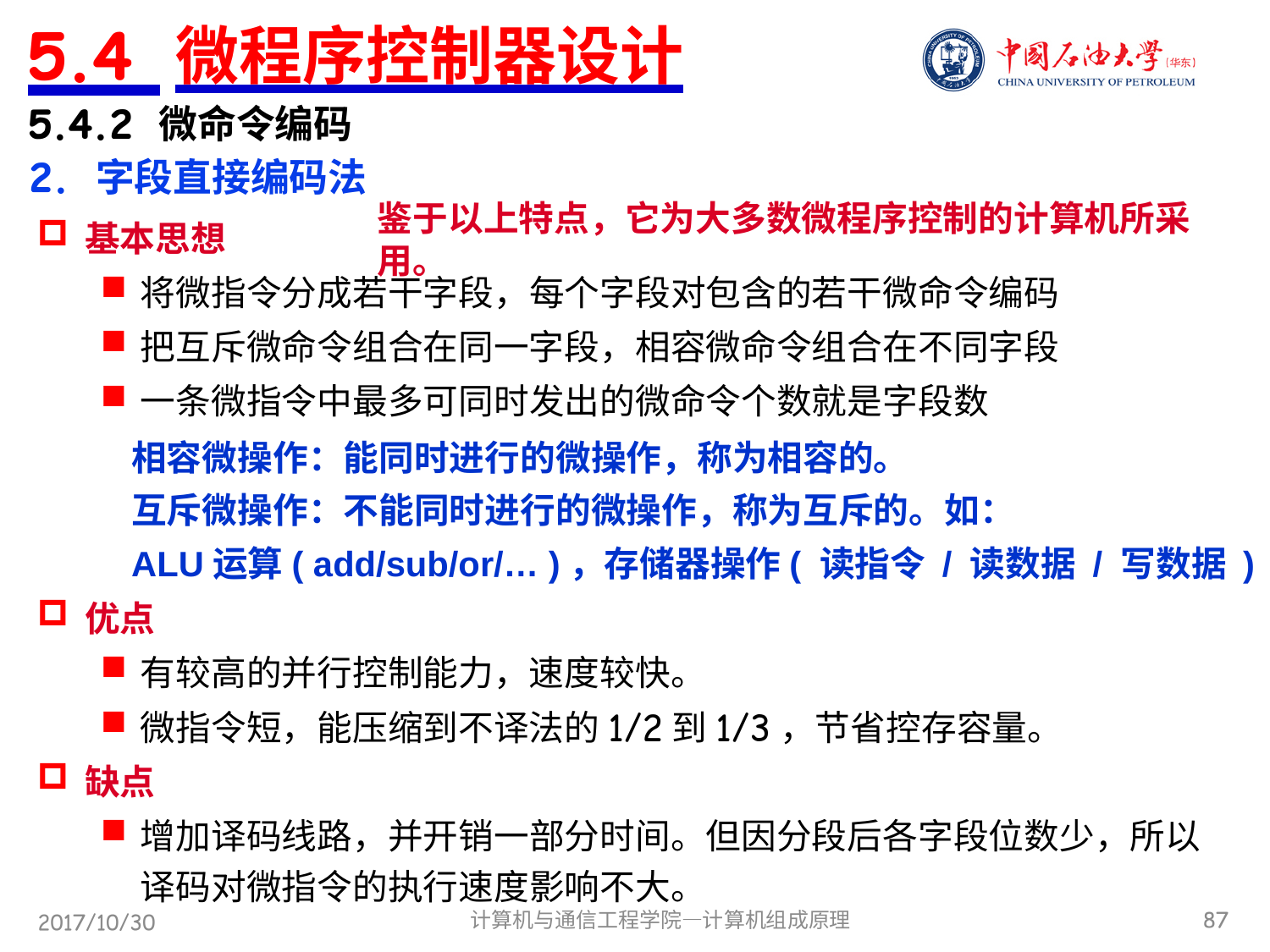

# 5.4 微程序控制器设计
5.4.2 微命令编码

2. 字段直接编码法
鉴于以上特点，它为大多数微程序控制的计算机所采用。
基本思想
将微指令分成若干字段，每个字段对包含的若干微命令编码
把互斥微命令组合在同一字段，相容微命令组合在不同字段
一条微指令中最多可同时发出的微命令个数就是字段数

优点
有较高的并行控制能力，速度较快。
微指令短，能压缩到不译法的1/2到1/3，节省控存容量。
缺点
增加译码线路，并开销一部分时间。但因分段后各字段位数少，所以译码对微指令的执行速度影响不大。
相容微操作：能同时进行的微操作，称为相容的。
互斥微操作：不能同时进行的微操作，称为互斥的。如：
ALU运算( add/sub/or/… )，存储器操作( 读指令 / 读数据 / 写数据 )
计算机与通信工程学院—计算机组成原理
87
2017/10/30